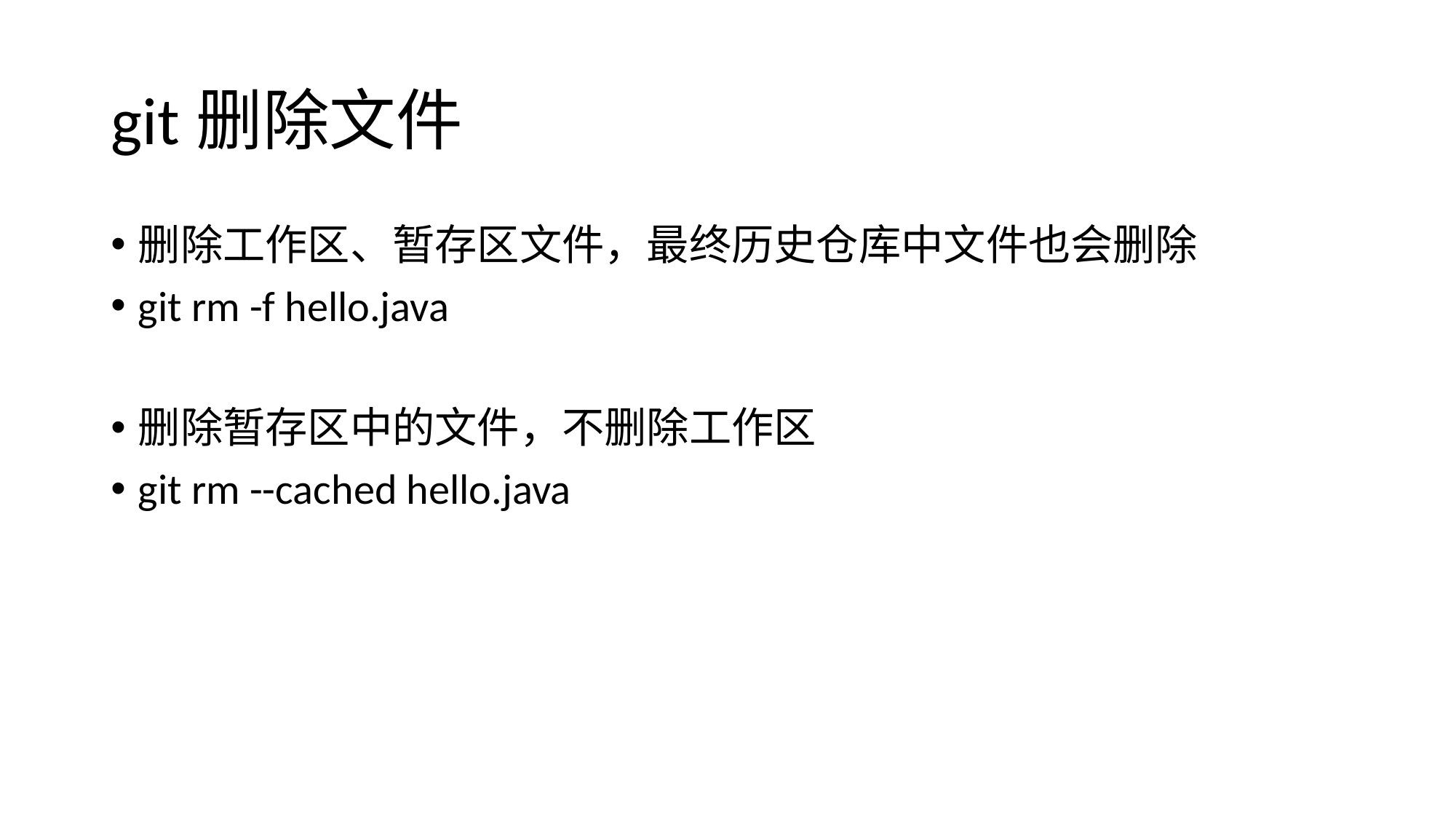

# git删除文件
删除工作区、暂存区文件，最终历史仓库中文件也会删除
git rm -f hello.java

删除暂存区中的文件，不删除工作区
git rm --cached hello.java